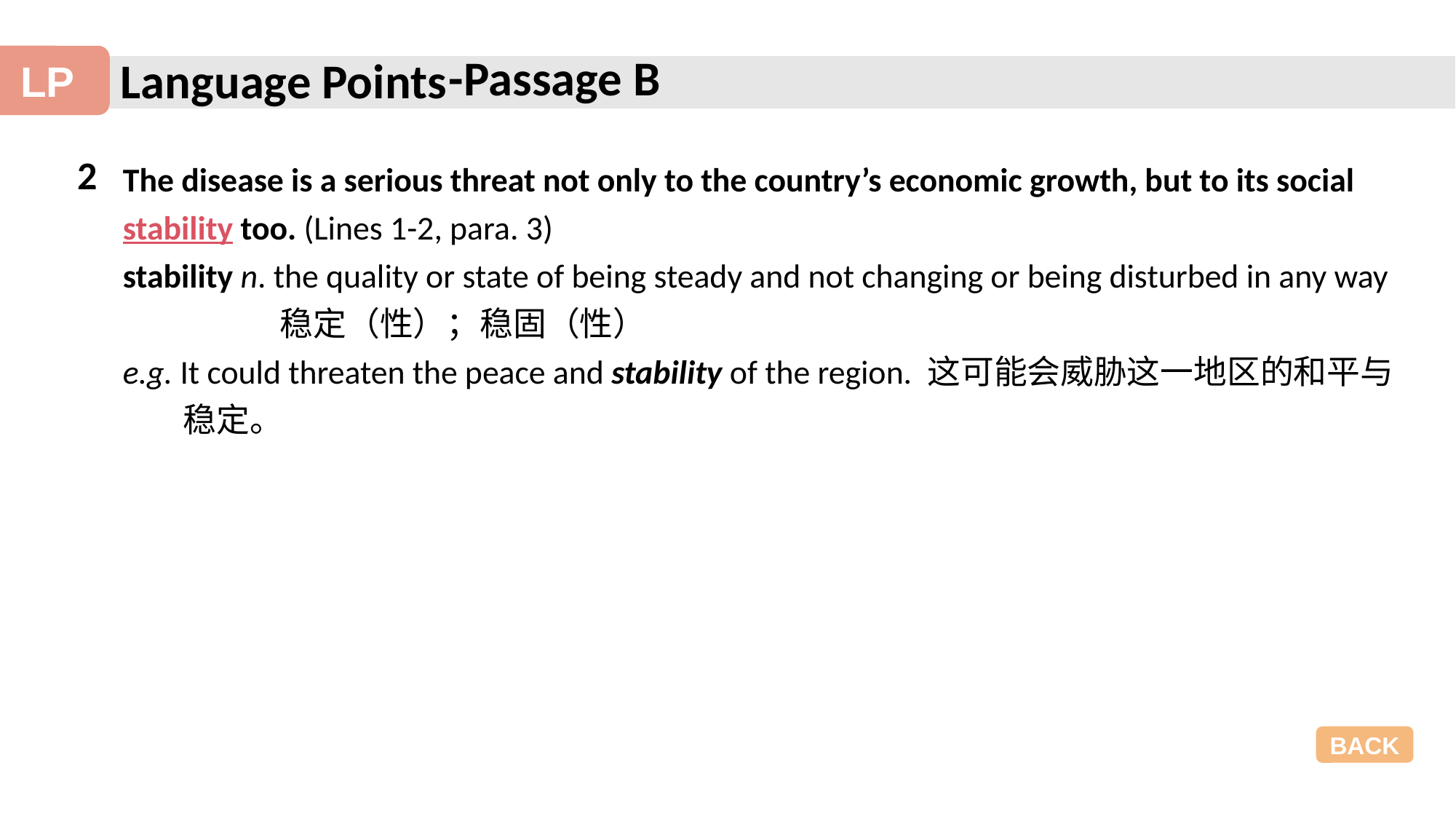

-Passage B
2
The disease is a serious threat not only to the country’s economic growth, but to its social
stability too. (Lines 1-2, para. 3)
stability n. the quality or state of being steady and not changing or being disturbed in any way
                    稳定（性）；稳固（性）
e.g. It could threaten the peace and stability of the region. 这可能会威胁这一地区的和平与
       稳定。
BACK